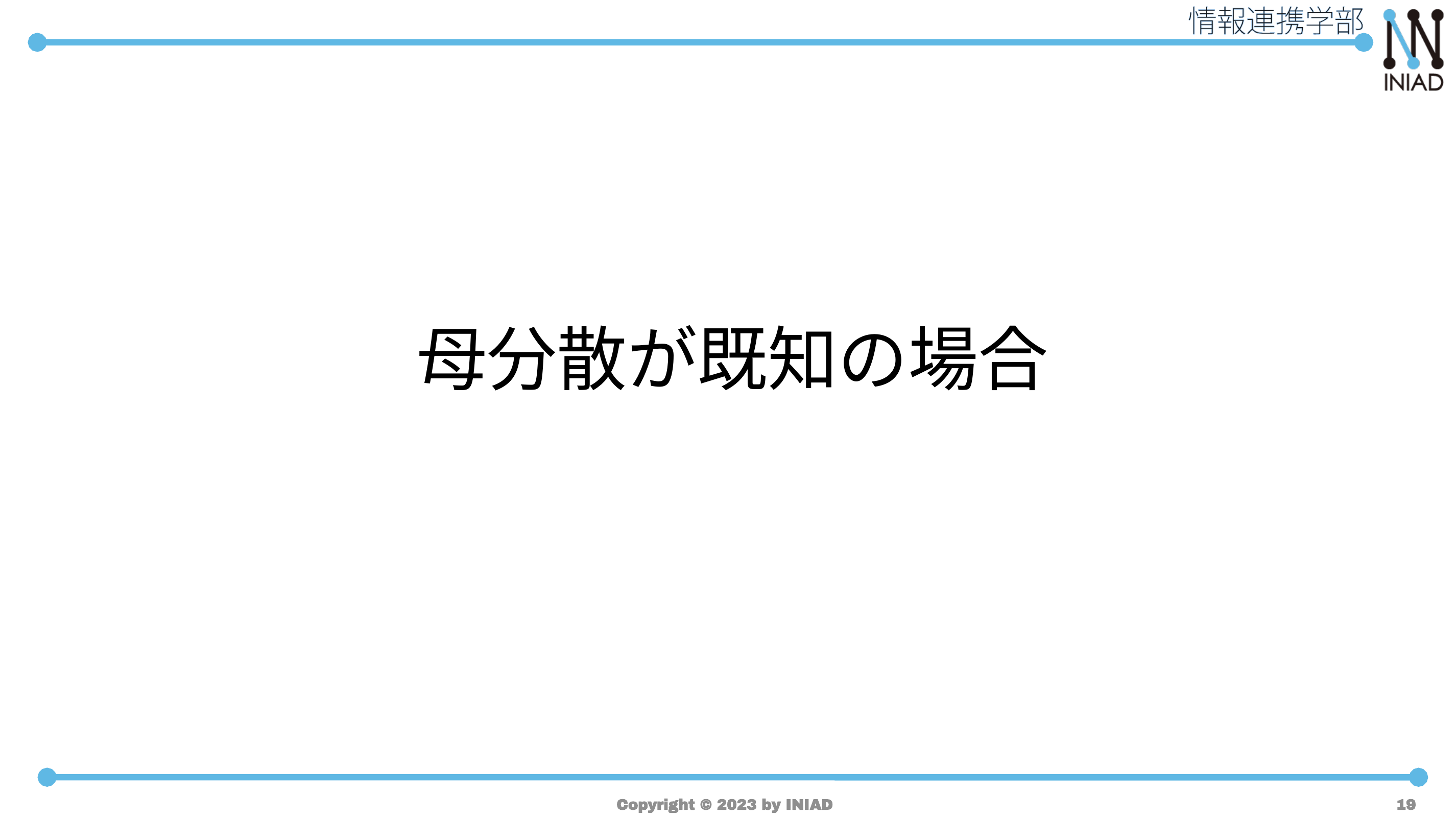

#
母分散が既知の場合

Copyright © 2023 by INIAD
19